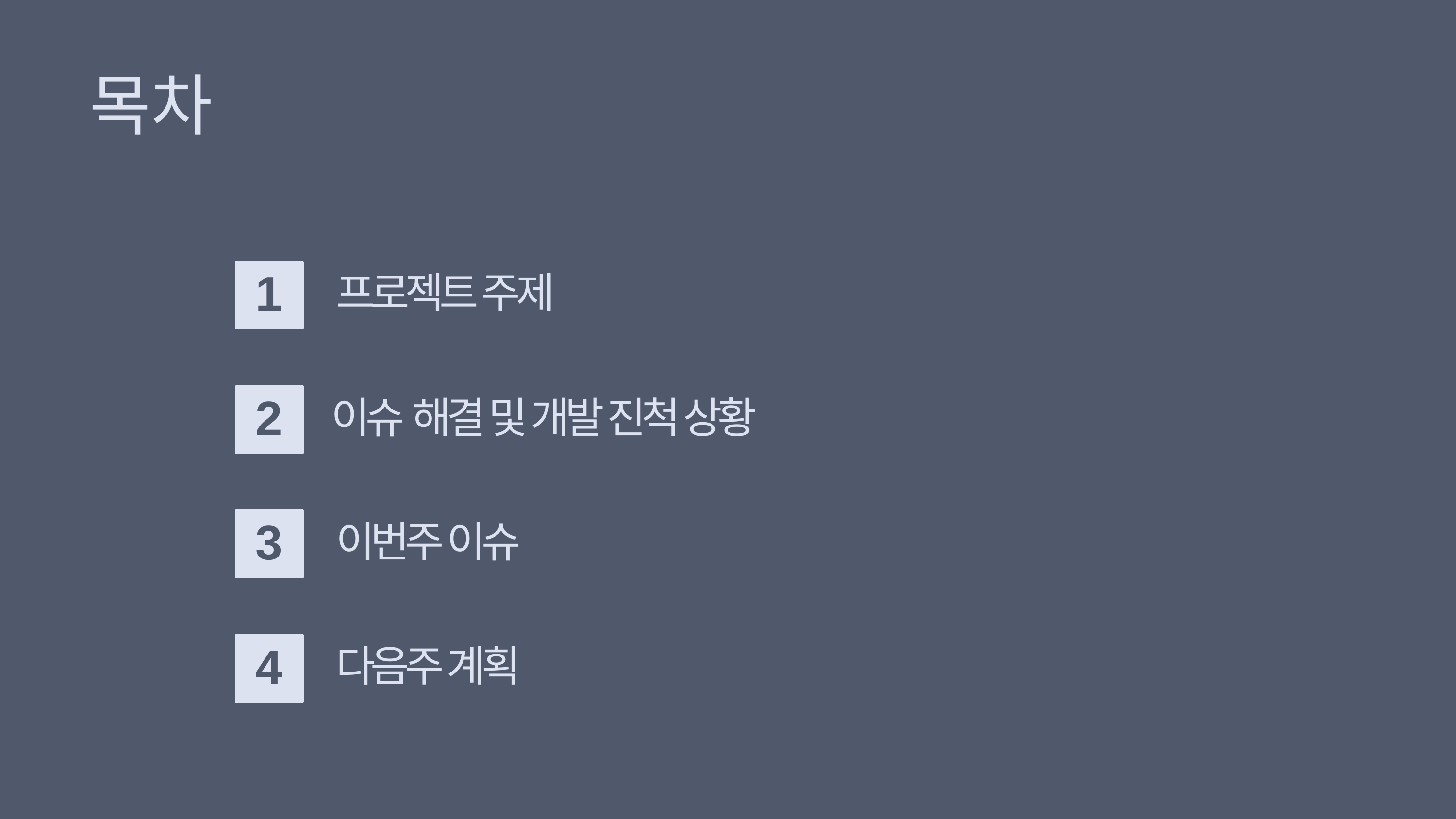

목차
1

프로젝트 주제
2

이슈 해결 및 개발 진척 상황
3

이번주 이슈
4

다음주 계획